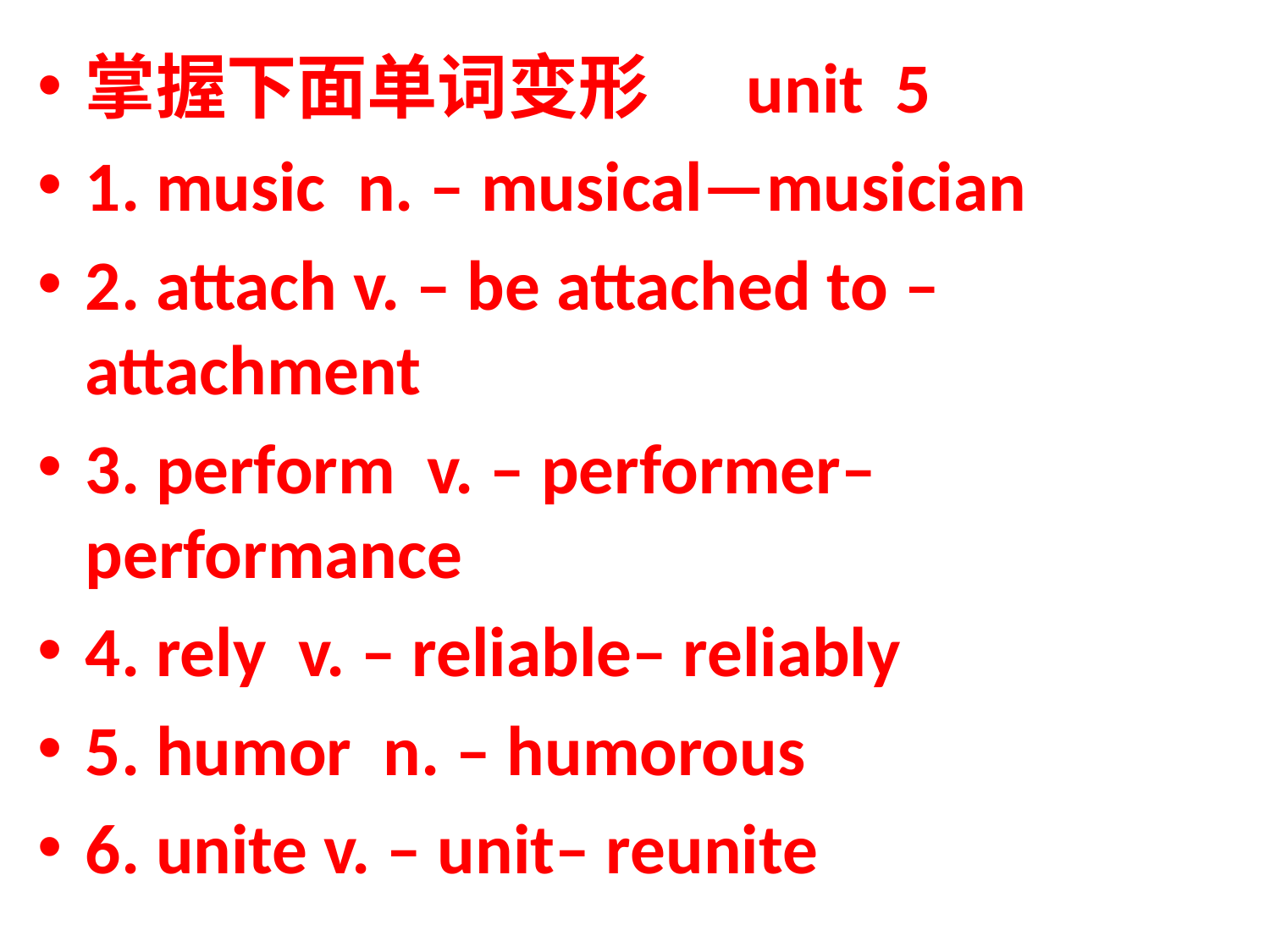

掌握下面单词变形     unit  5
1. music  n. – musical—musician
2. attach v. – be attached to – attachment
3. perform  v. – performer– performance
4. rely  v. – reliable– reliably
5. humor  n. – humorous
6. unite v. – unit– reunite